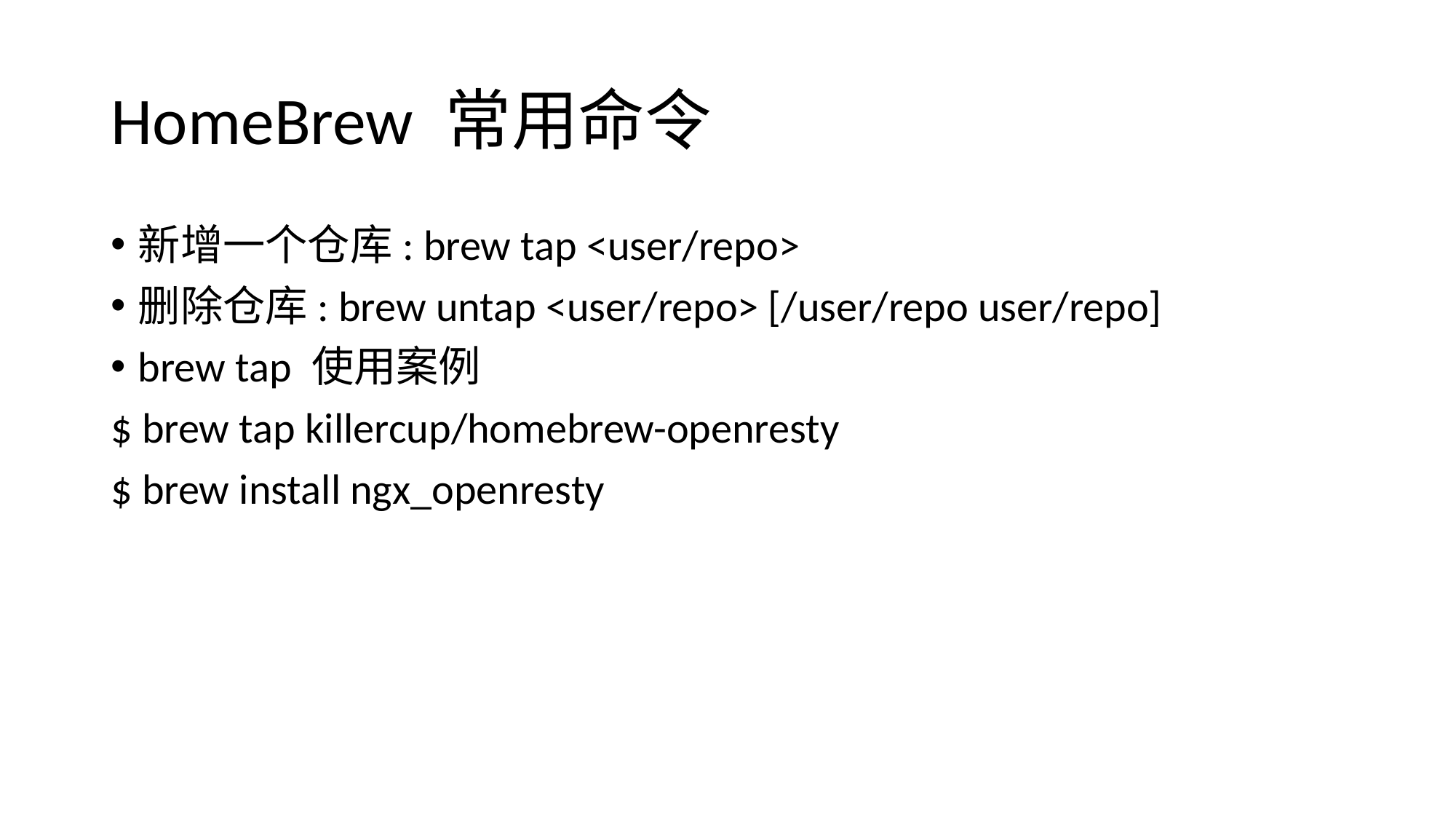

# HomeBrew 常用命令
新增一个仓库: brew tap <user/repo>
删除仓库: brew untap <user/repo> [/user/repo user/repo]
brew tap 使用案例
$ brew tap killercup/homebrew-openresty
$ brew install ngx_openresty